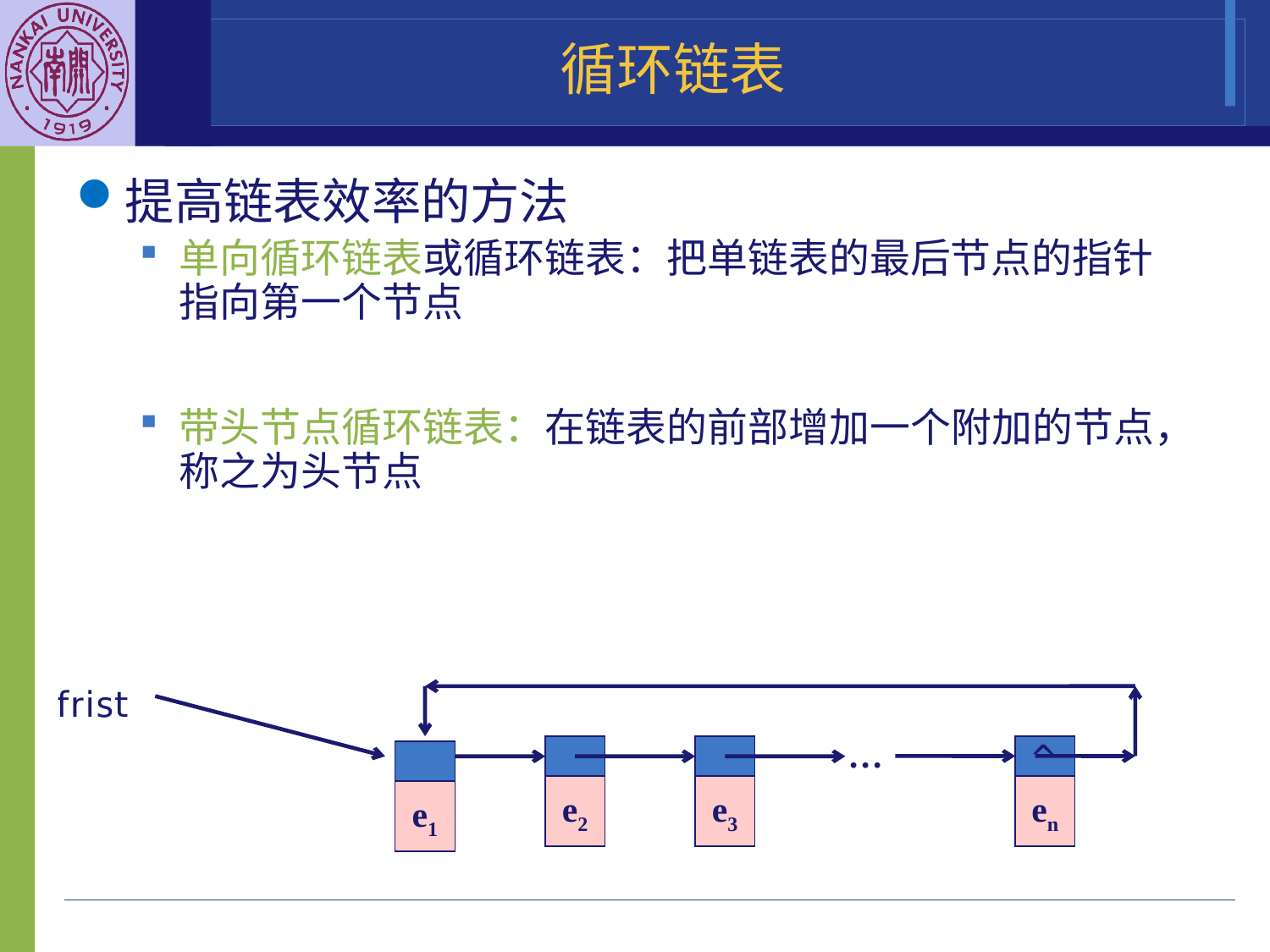

# 循环链表
提高链表效率的方法
单向循环链表或循环链表：把单链表的最后节点的指针指向第一个节点

带头节点循环链表：在链表的前部增加一个附加的节点，称之为头节点
frist

…

e2

e3
^
en

e1

39